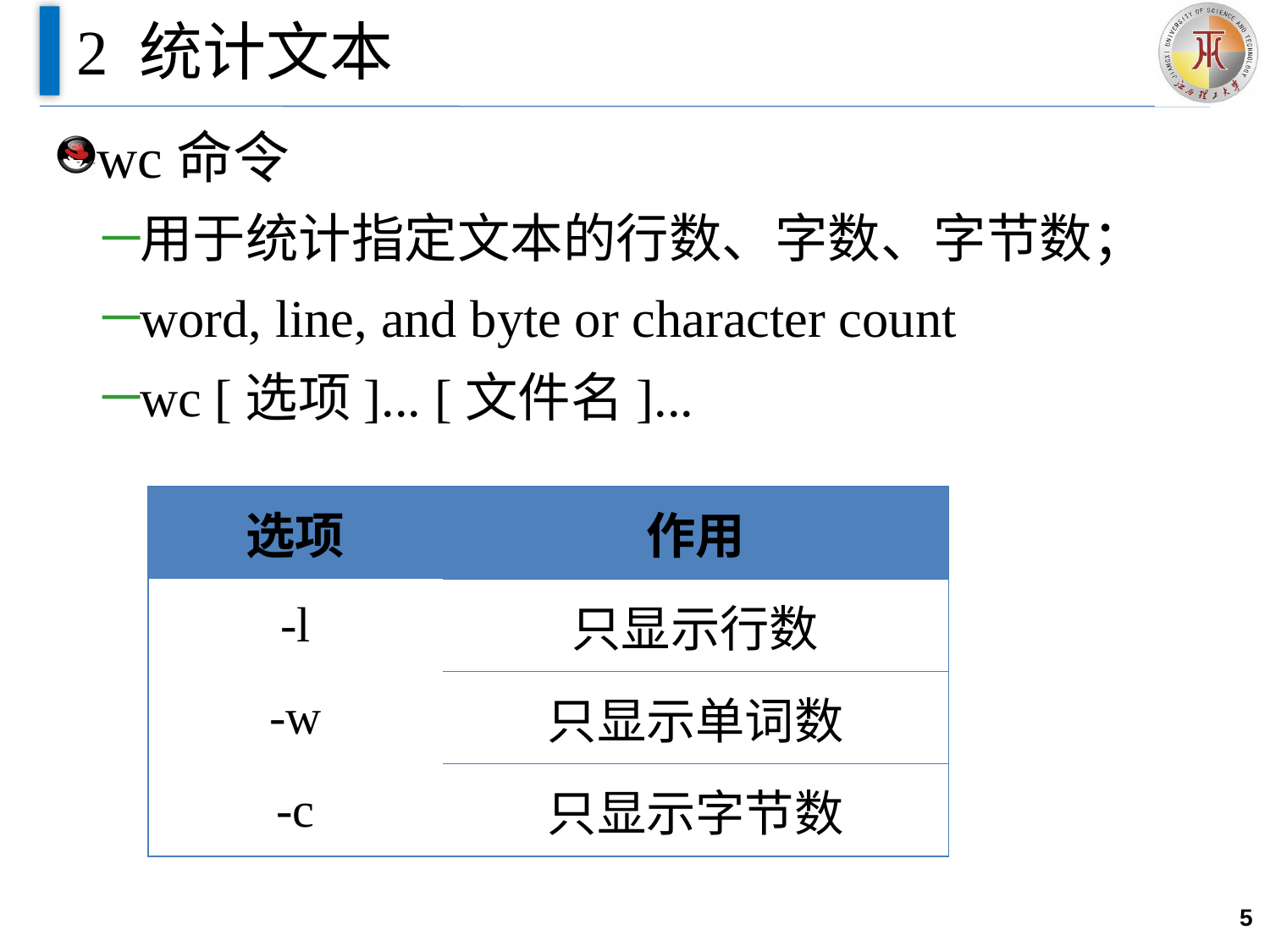

# 2 统计文本
wc命令
用于统计指定文本的行数、字数、字节数；
word, line, and byte or character count
wc [选项]... [文件名]...
| 选项 | 作用 |
| --- | --- |
| -l | 只显示行数 |
| -w | 只显示单词数 |
| -c | 只显示字节数 |
5